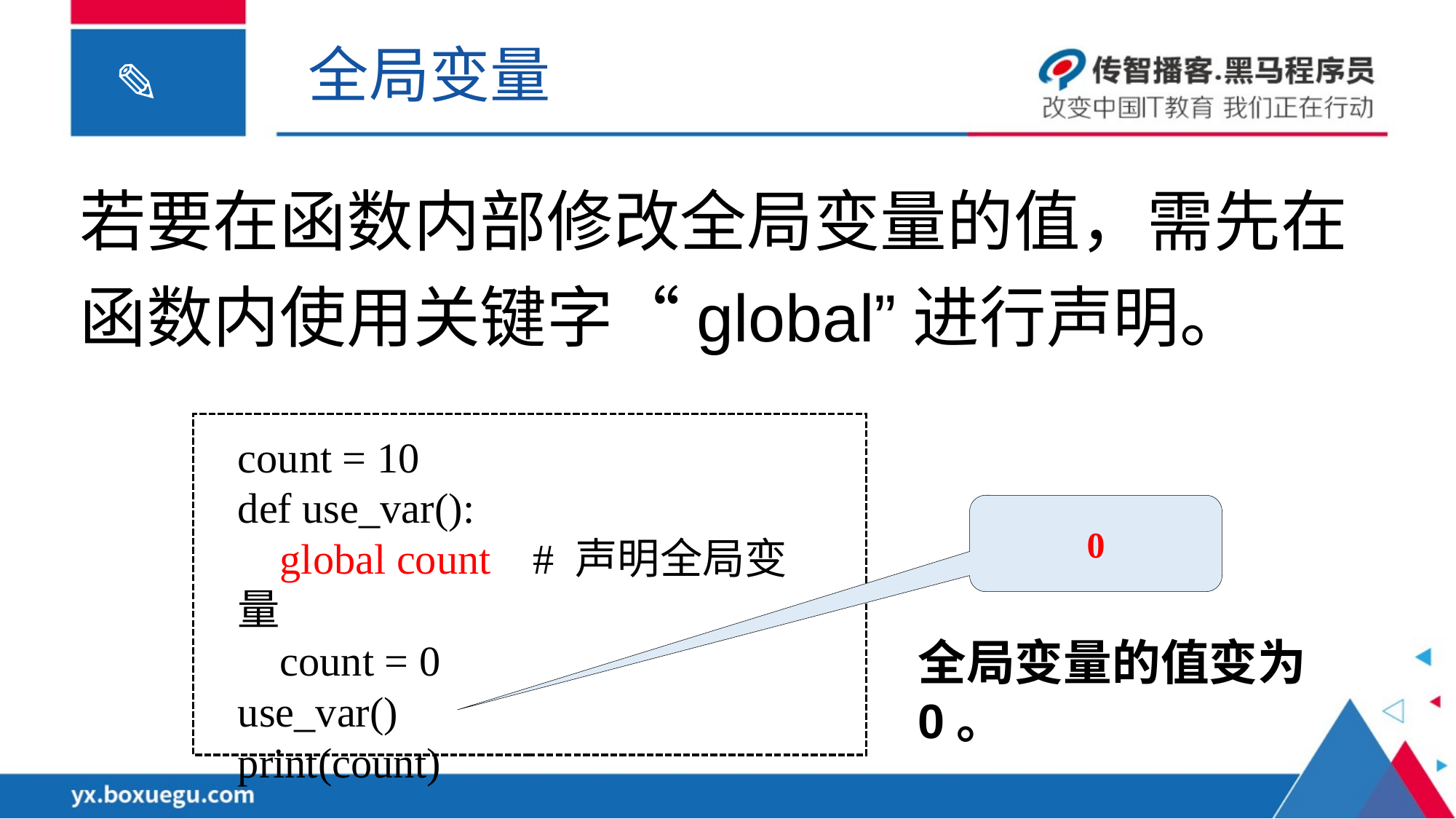

全局变量
若要在函数内部修改全局变量的值，需先在函数内使用关键字“global”进行声明。

count = 10
def use_var():
    global count    # 声明全局变量
    count = 0
use_var()
print(count)
0
全局变量的值变为0。